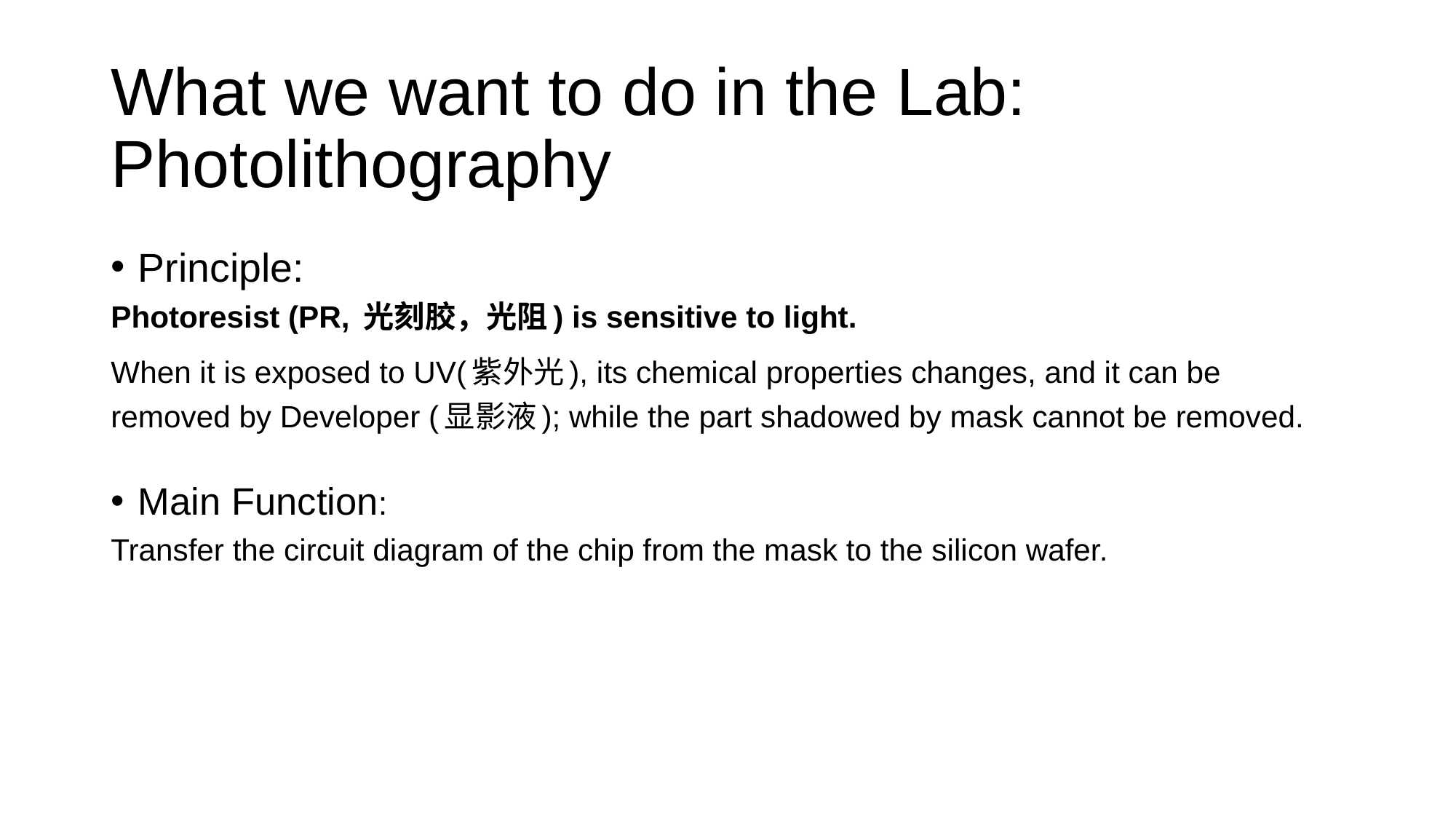

# What we want to do in the Lab: Photolithography
Principle:
Photoresist (PR, 光刻胶，光阻) is sensitive to light.
When it is exposed to UV(紫外光), its chemical properties changes, and it can be removed by Developer (显影液); while the part shadowed by mask cannot be removed.

Main Function:
Transfer the circuit diagram of the chip from the mask to the silicon wafer.